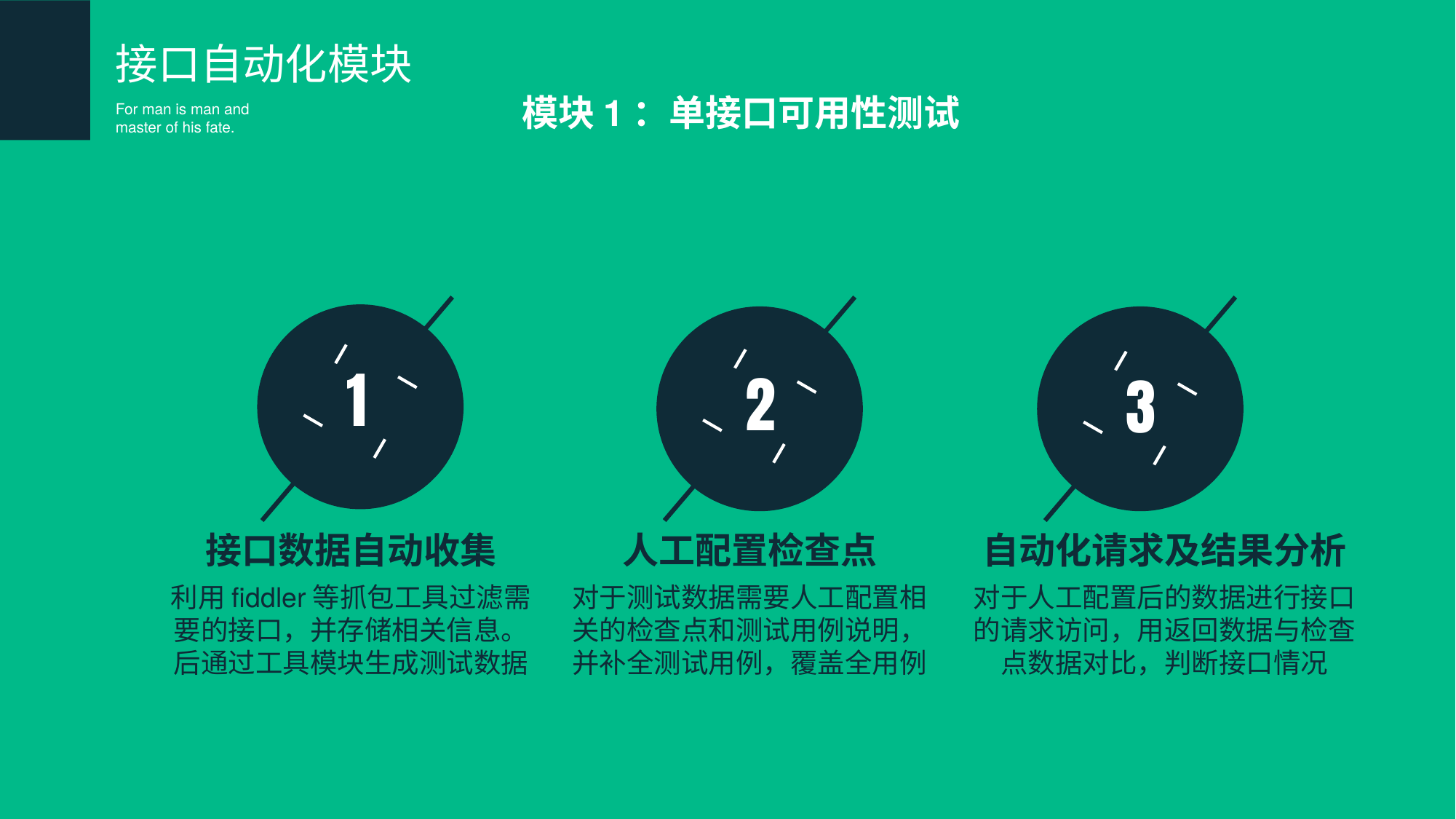

接口自动化模块
For man is man and master of his fate.
模块1：单接口可用性测试

1

2

3
接口数据自动收集
利用fiddler等抓包工具过滤需要的接口，并存储相关信息。后通过工具模块生成测试数据
人工配置检查点
对于测试数据需要人工配置相关的检查点和测试用例说明，并补全测试用例，覆盖全用例
自动化请求及结果分析
对于人工配置后的数据进行接口的请求访问，用返回数据与检查点数据对比，判断接口情况